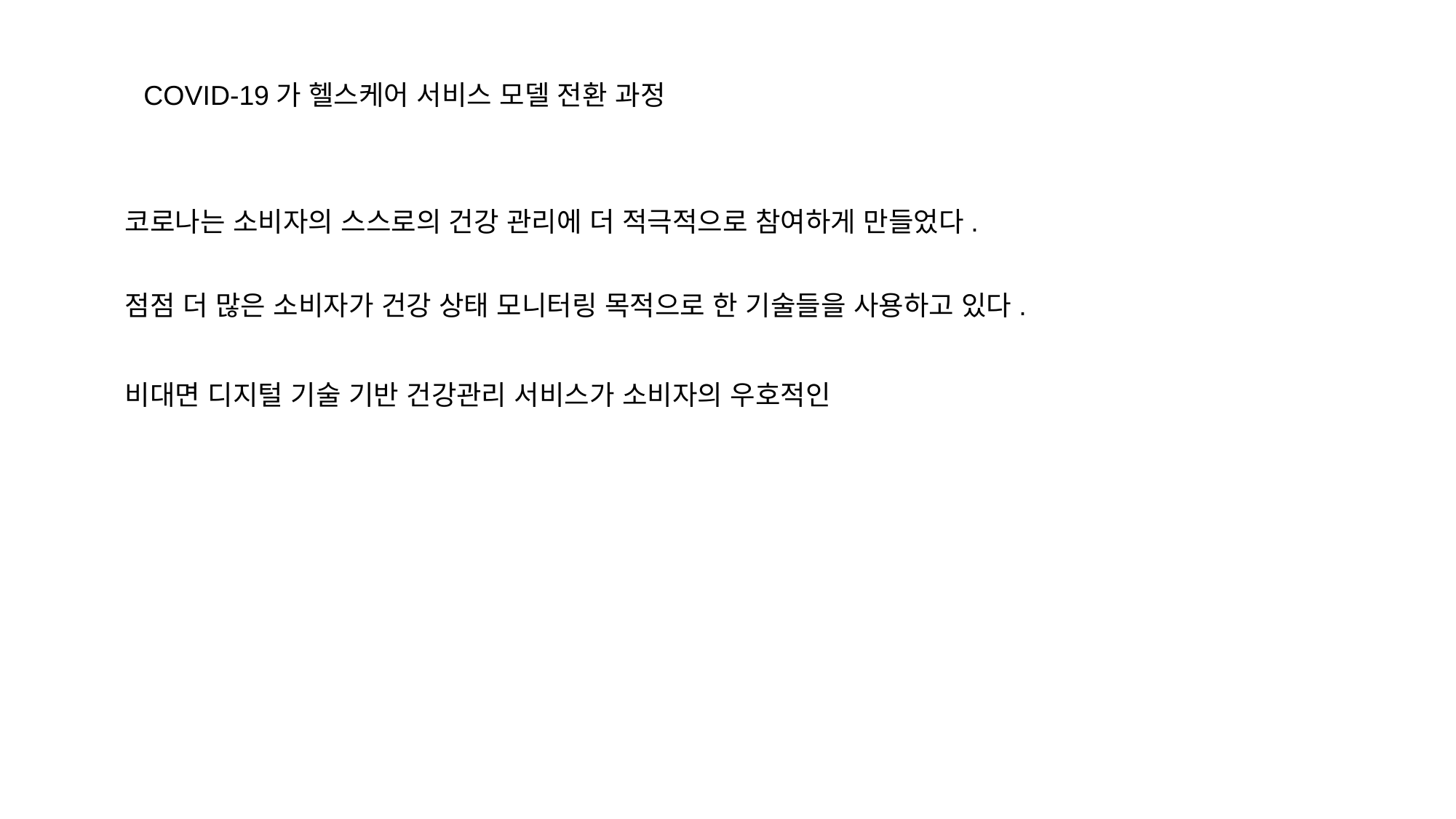

COVID-19가 헬스케어 서비스 모델 전환 과정
코로나는 소비자의 스스로의 건강 관리에 더 적극적으로 참여하게 만들었다.
점점 더 많은 소비자가 건강 상태 모니터링 목적으로 한 기술들을 사용하고 있다.
비대면 디지털 기술 기반 건강관리 서비스가 소비자의 우호적인